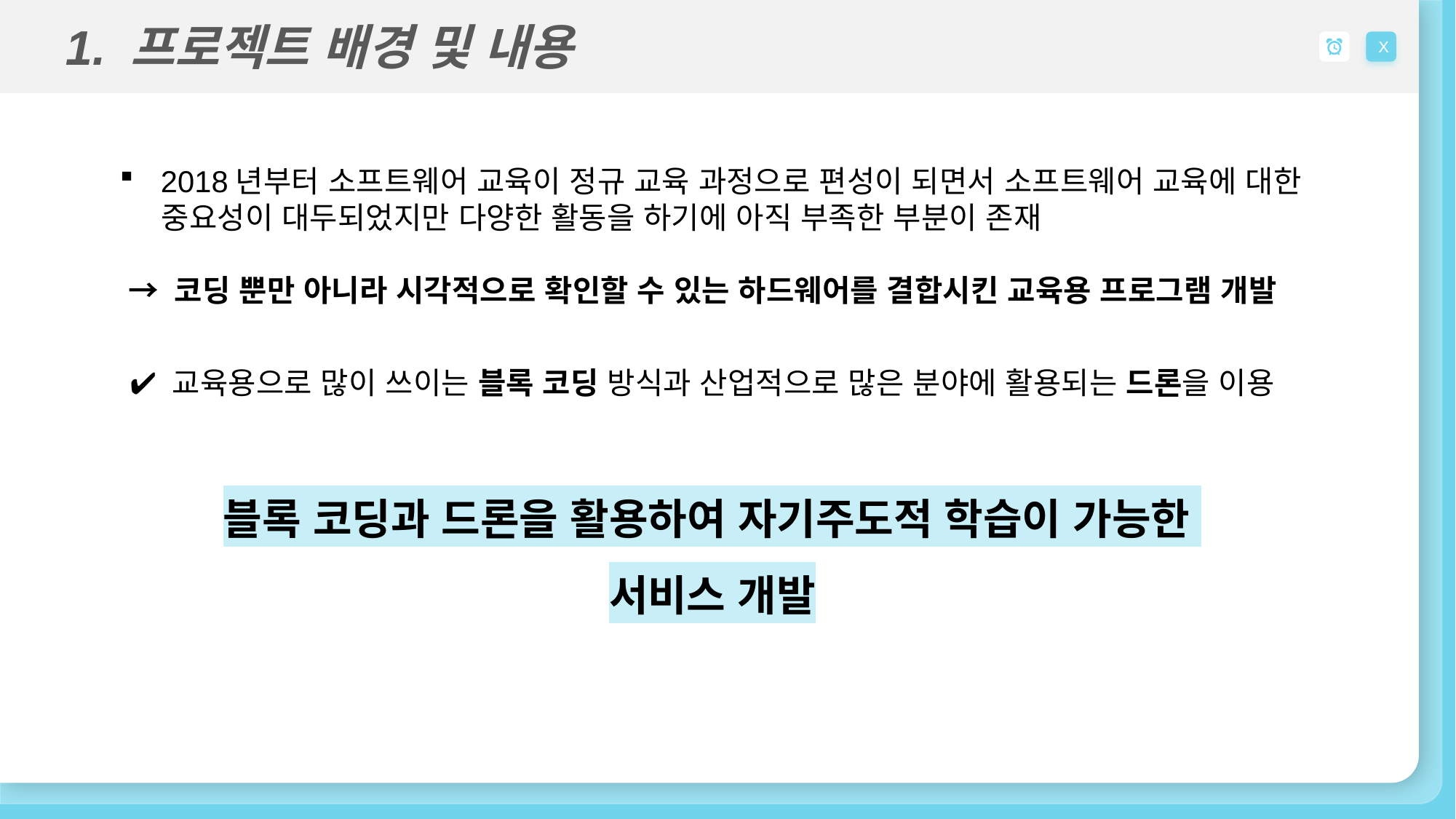

1. 프로젝트 배경 및 내용

X
2018년부터 소프트웨어 교육이 정규 교육 과정으로 편성이 되면서 소프트웨어 교육에 대한
    중요성이 대두되었지만 다양한 활동을 하기에 아직 부족한 부분이 존재

 → 코딩 뿐만 아니라 시각적으로 확인할 수 있는 하드웨어를 결합시킨 교육용 프로그램 개발
✔ 교육용으로 많이 쓰이는 블록 코딩 방식과 산업적으로 많은 분야에 활용되는 드론을 이용
블록 코딩과 드론을 활용하여 자기주도적 학습이 가능한
서비스 개발